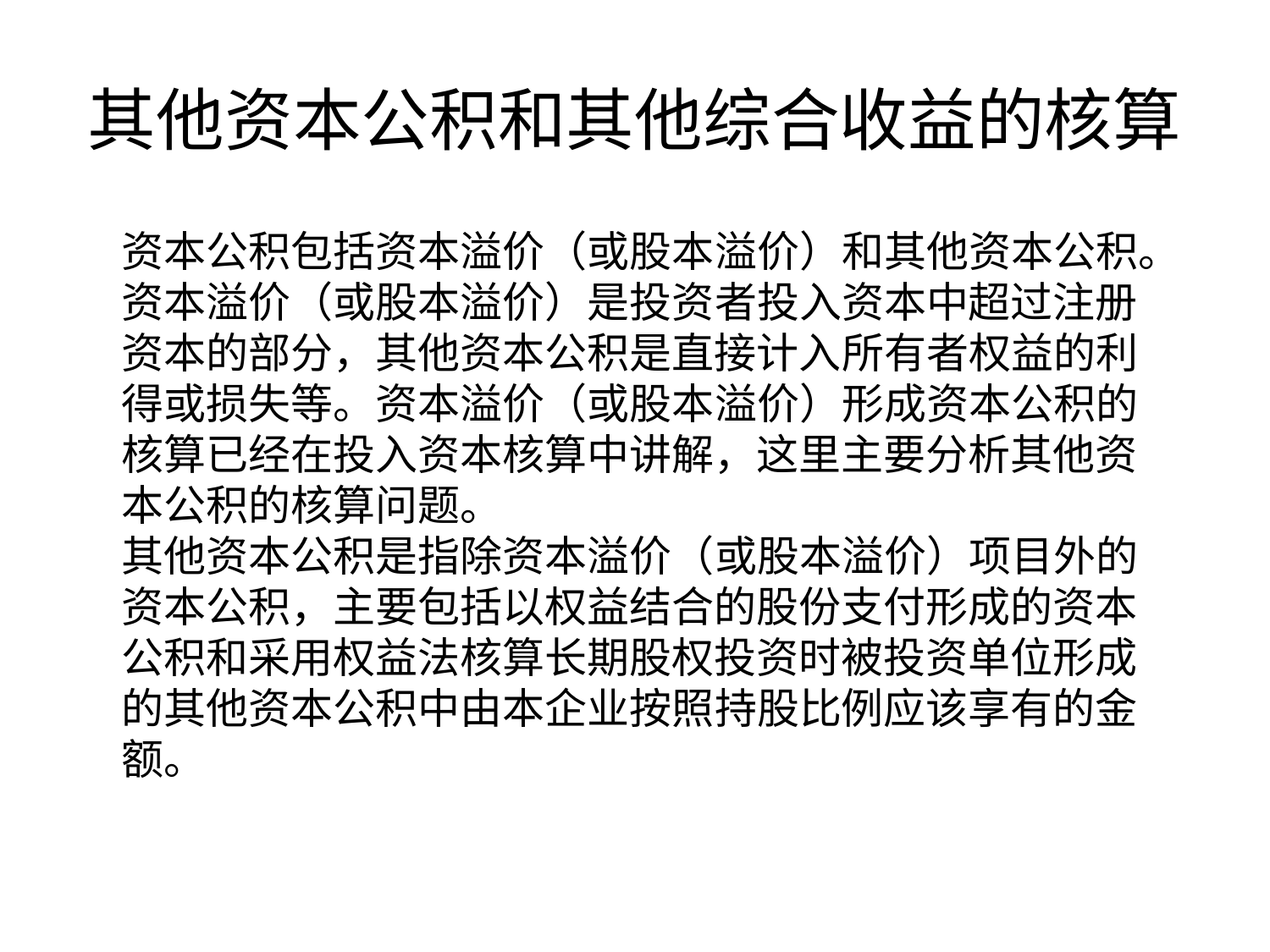

# 其他资本公积和其他综合收益的核算
资本公积包括资本溢价（或股本溢价）和其他资本公积。资本溢价（或股本溢价）是投资者投入资本中超过注册资本的部分，其他资本公积是直接计入所有者权益的利得或损失等。资本溢价（或股本溢价）形成资本公积的核算已经在投入资本核算中讲解，这里主要分析其他资本公积的核算问题。
其他资本公积是指除资本溢价（或股本溢价）项目外的资本公积，主要包括以权益结合的股份支付形成的资本公积和采用权益法核算长期股权投资时被投资单位形成的其他资本公积中由本企业按照持股比例应该享有的金额。